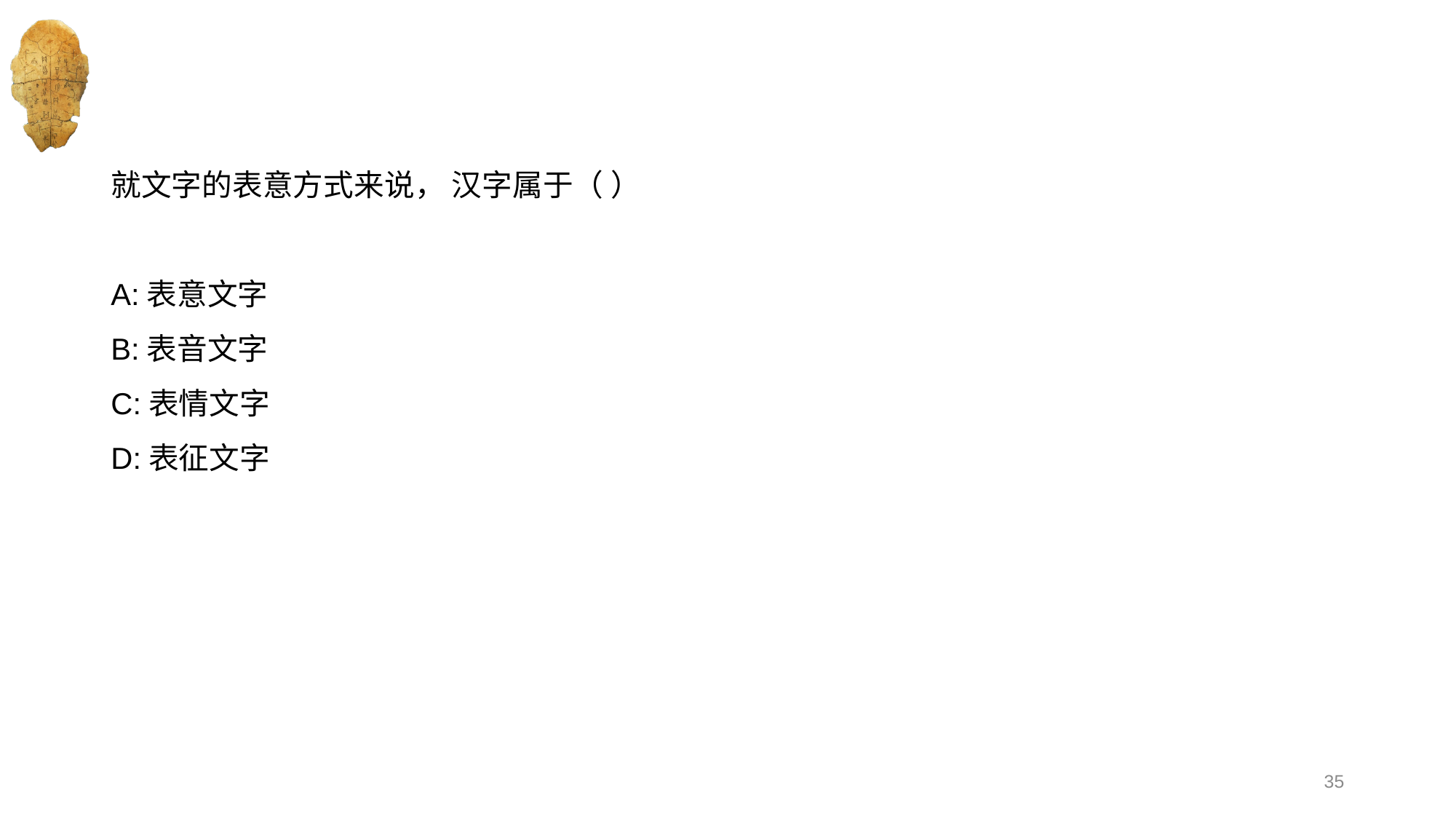

#
就文字的表意方式来说， 汉字属于（ ）

A:表意文字
B:表音文字
C:表情文字
D:表征文字

35